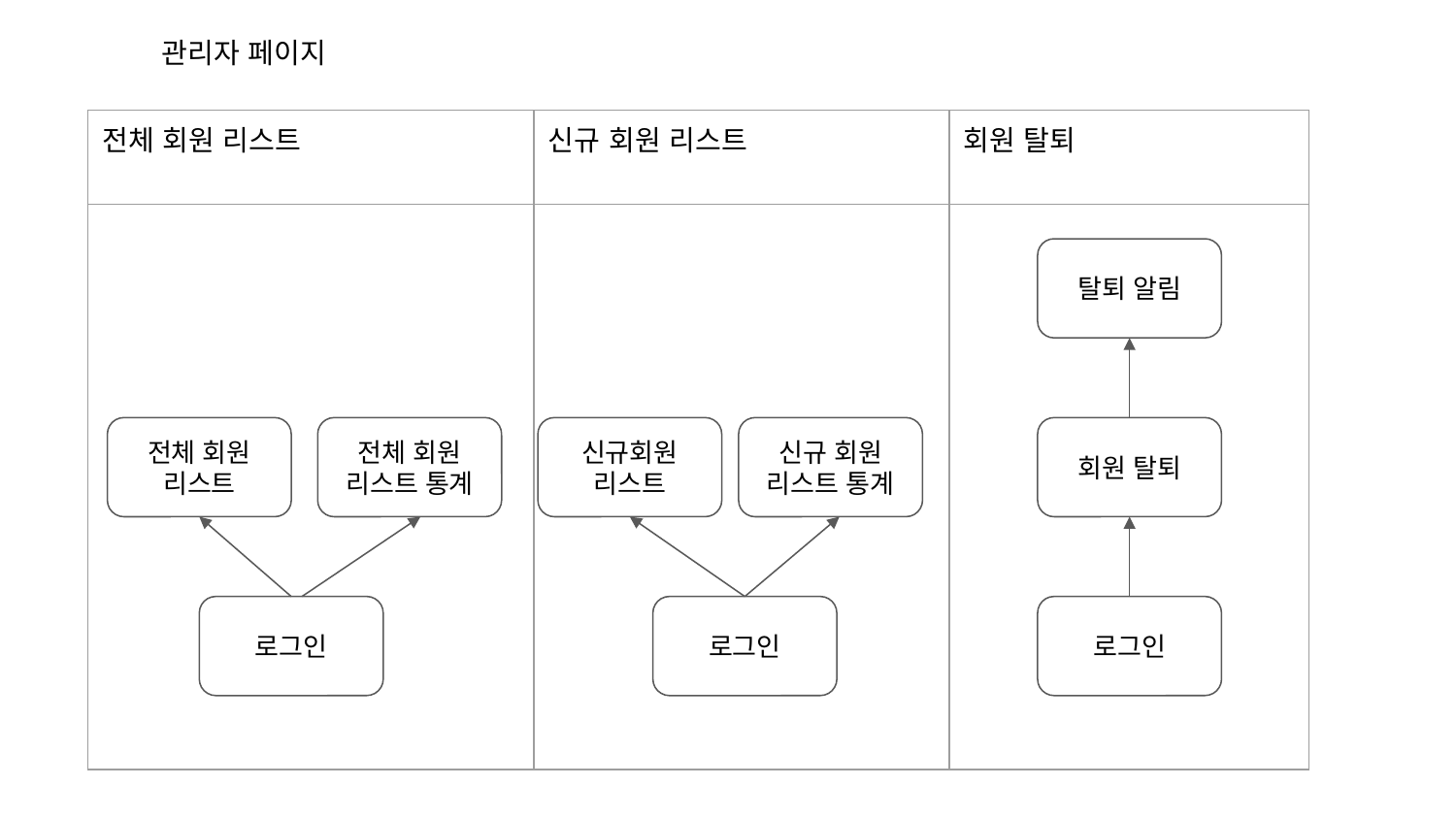

관리자 페이지
| 전체 회원 리스트 | 신규 회원 리스트 | 회원 탈퇴 |
| --- | --- | --- |
|  |  |  |
|  |  |  |
탈퇴 알림
신규회원 리스트
회원 탈퇴
전체 회원 리스트 통계
신규 회원 리스트 통계
전체 회원 리스트
로그인
로그인
로그인